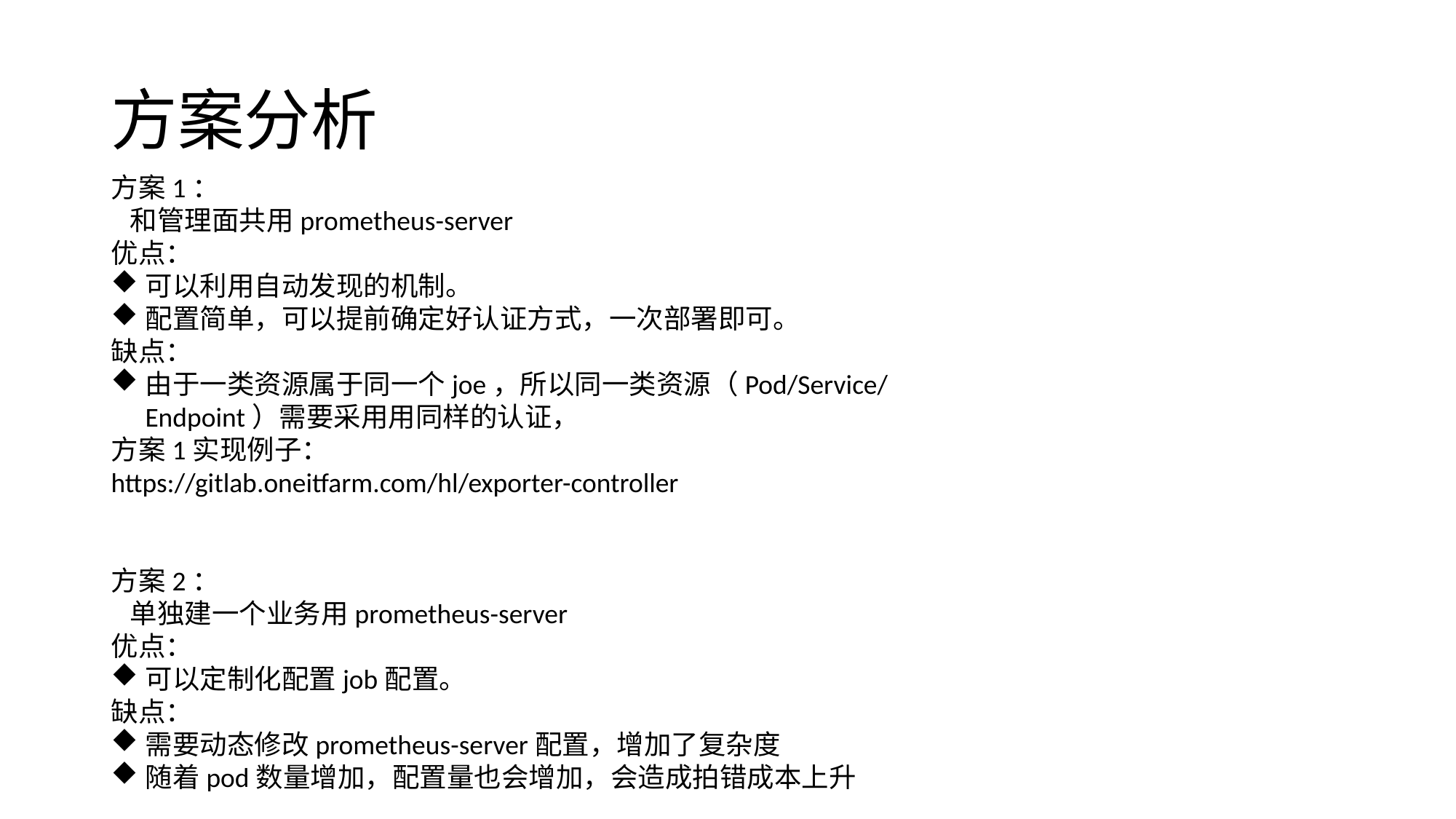

# 方案分析
方案1：
  和管理面共用prometheus-server
优点：
可以利用自动发现的机制。
配置简单，可以提前确定好认证方式，一次部署即可。
缺点：
由于一类资源属于同一个joe，所以同一类资源（Pod/Service/Endpoint）需要采用用同样的认证，
方案1实现例子：
https://gitlab.oneitfarm.com/hl/exporter-controller

方案2：
  单独建一个业务用prometheus-server
优点：
可以定制化配置job配置。
缺点：
需要动态修改prometheus-server配置，增加了复杂度
随着pod数量增加，配置量也会增加，会造成拍错成本上升